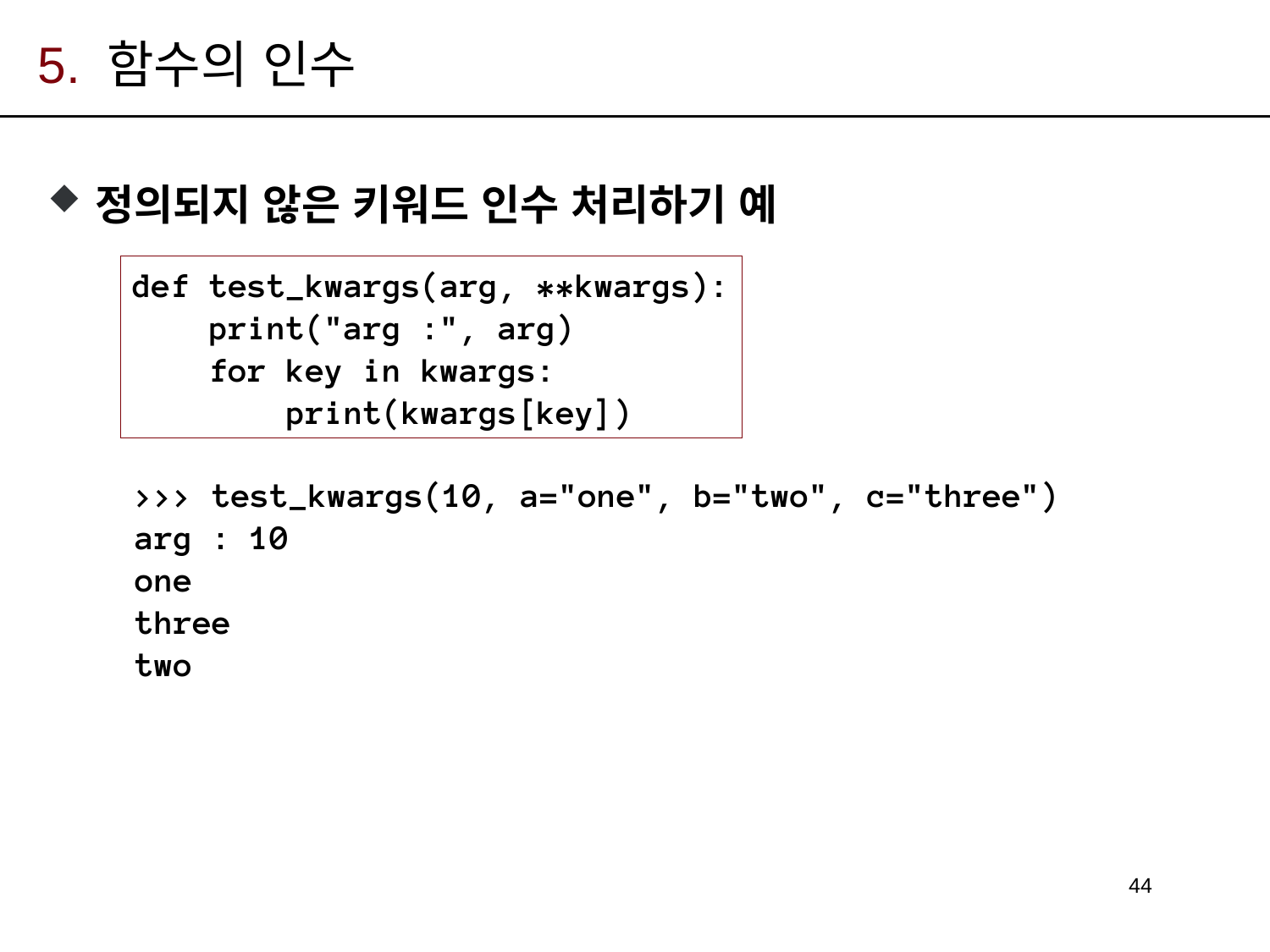

# 5. 함수의 인수
정의되지 않은 키워드 인수 처리하기 예

def test_kwargs(arg, **kwargs):
    print("arg :", arg)
    for key in kwargs:
        print(kwargs[key])
>>> test_kwargs(10, a="one", b="two", c="three")
arg : 10
one
three
two
44